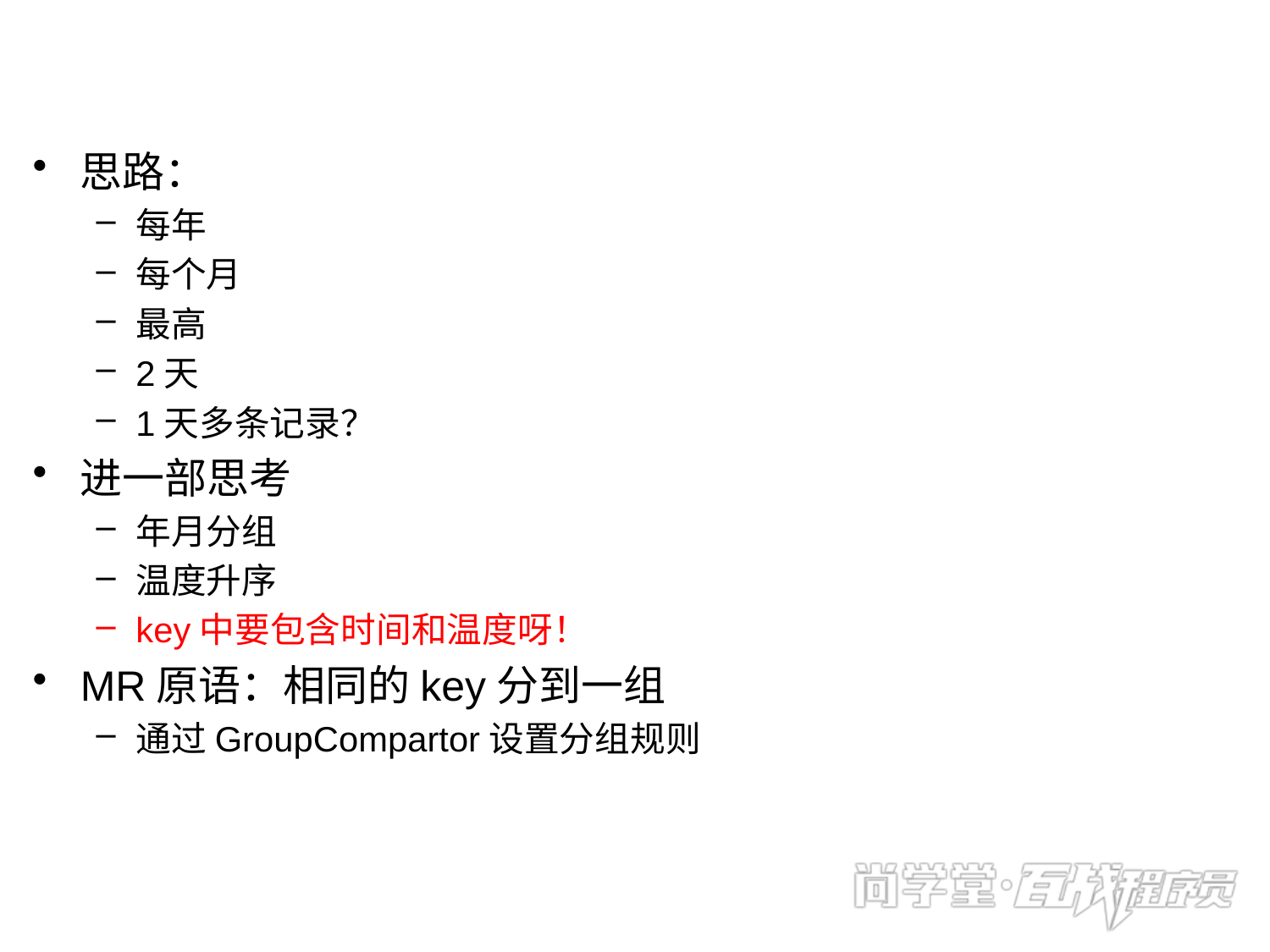

思路：
每年
每个月
最高
2天
1天多条记录？
进一部思考
年月分组
温度升序
key中要包含时间和温度呀！
MR原语：相同的key分到一组
通过GroupCompartor设置分组规则